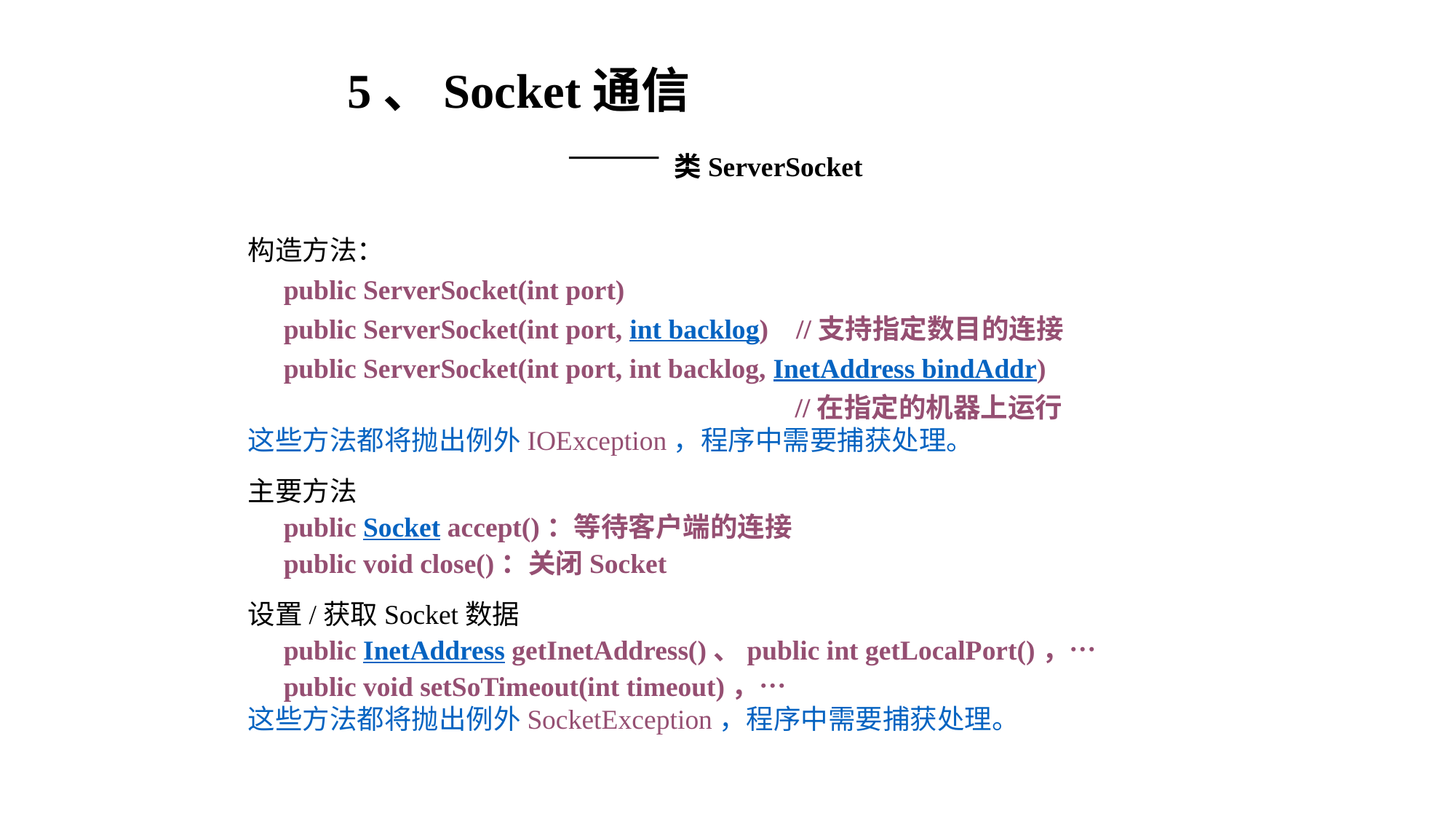

5、Socket通信
		——类ServerSocket
  构造方法：
public ServerSocket(int port)
public ServerSocket(int port, int backlog)    //支持指定数目的连接
public ServerSocket(int port, int backlog, InetAddress bindAddr)
                                                                          //在指定的机器上运行
  这些方法都将抛出例外IOException，程序中需要捕获处理。

  主要方法
public Socket accept()：等待客户端的连接
public void close()：关闭Socket

  设置/获取Socket数据
public InetAddress getInetAddress()、public int getLocalPort()，…
public void setSoTimeout(int timeout)，…
  这些方法都将抛出例外SocketException，程序中需要捕获处理。